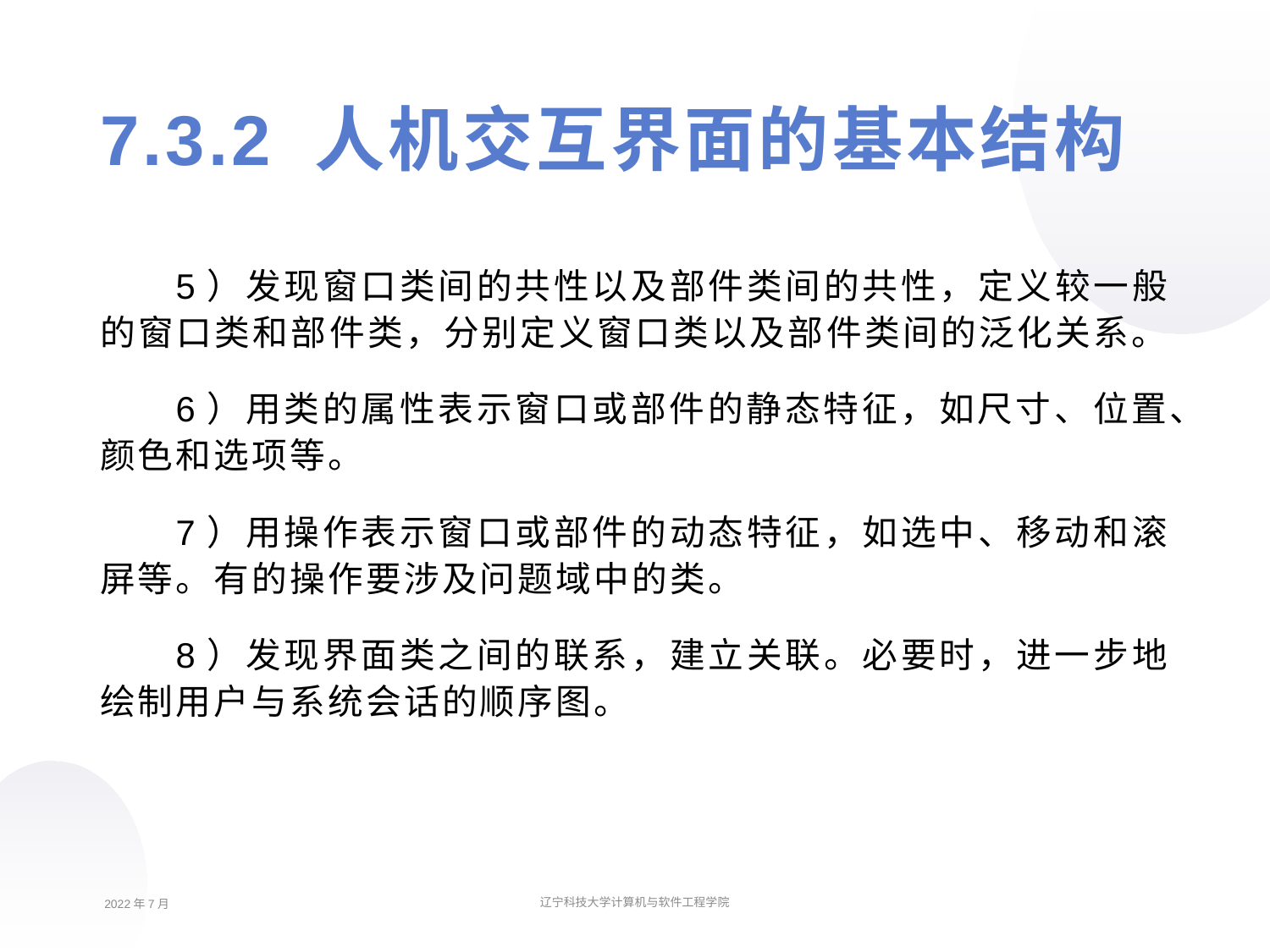

7.3.2 人机交互界面的基本结构
5）发现窗口类间的共性以及部件类间的共性，定义较一般的窗口类和部件类，分别定义窗口类以及部件类间的泛化关系。
6）用类的属性表示窗口或部件的静态特征，如尺寸、位置、颜色和选项等。
7）用操作表示窗口或部件的动态特征，如选中、移动和滚屏等。有的操作要涉及问题域中的类。
8）发现界面类之间的联系，建立关联。必要时，进一步地绘制用户与系统会话的顺序图。

2022年7月
辽宁科技大学计算机与软件工程学院
76